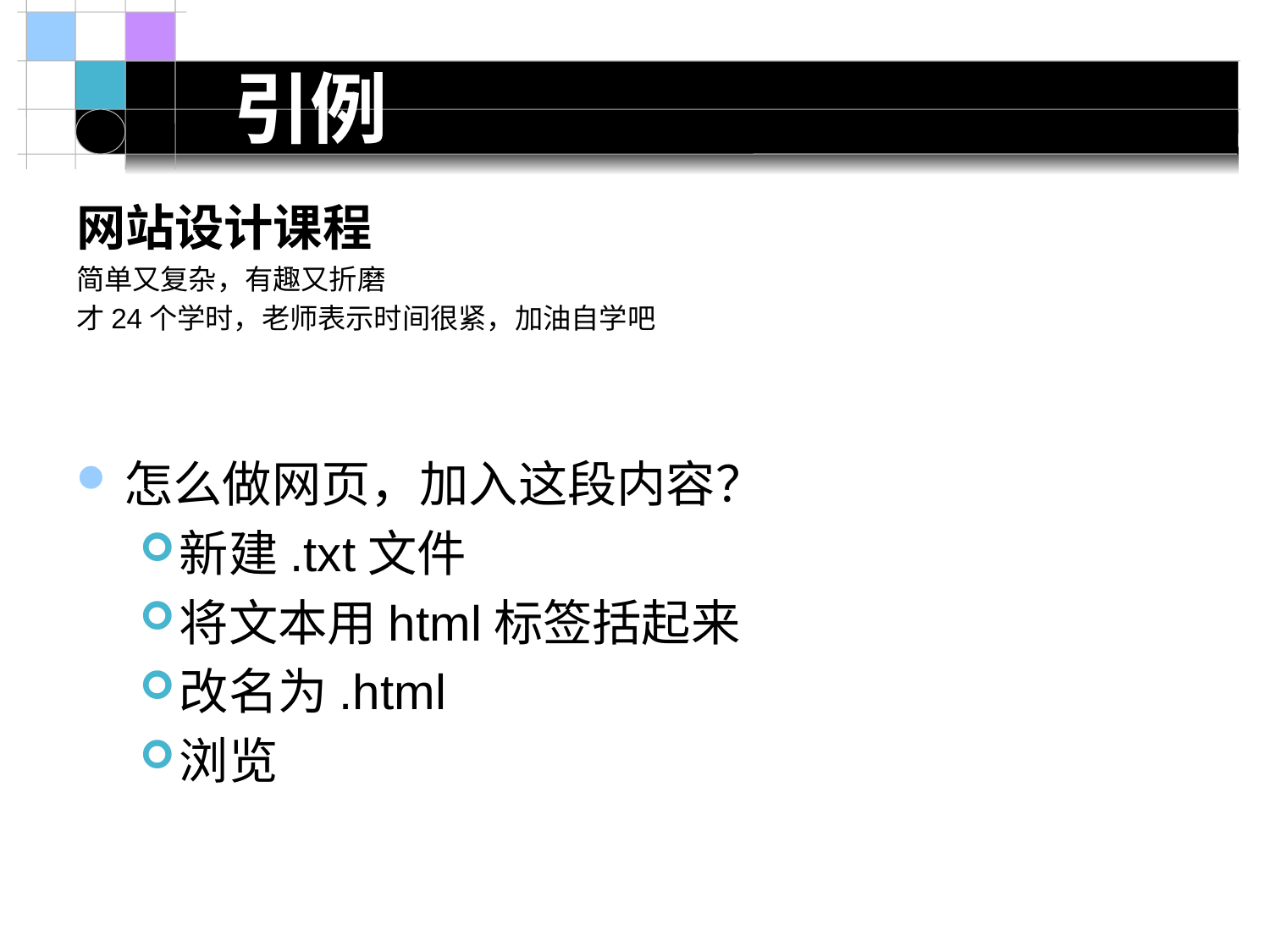

# 引例
网站设计课程
简单又复杂，有趣又折磨
才24个学时，老师表示时间很紧，加油自学吧

怎么做网页，加入这段内容？
新建.txt文件
将文本用html标签括起来
改名为.html
浏览